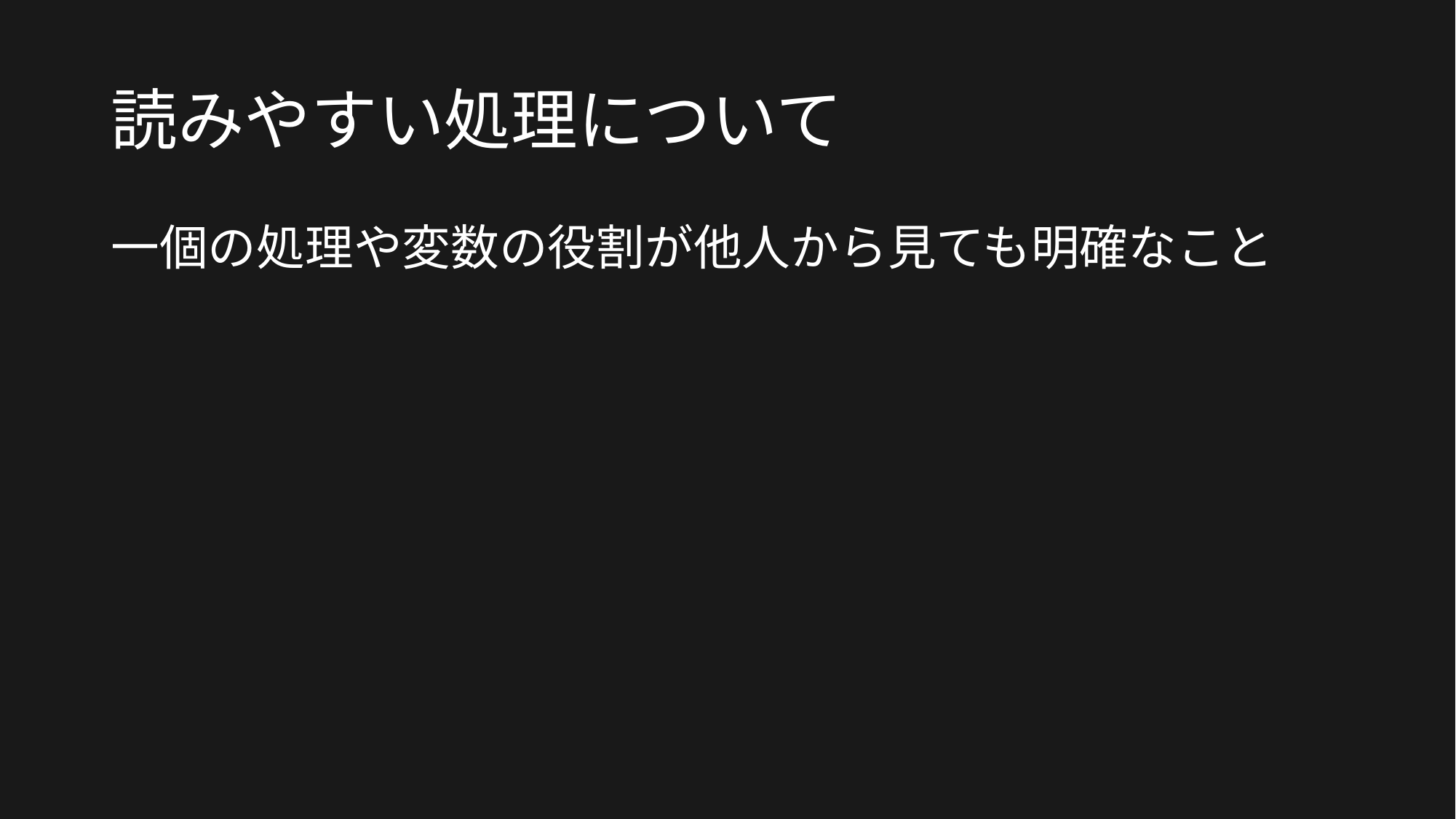

# 読みやすい処理について
一個の処理や変数の役割が他人から見ても明確なこと